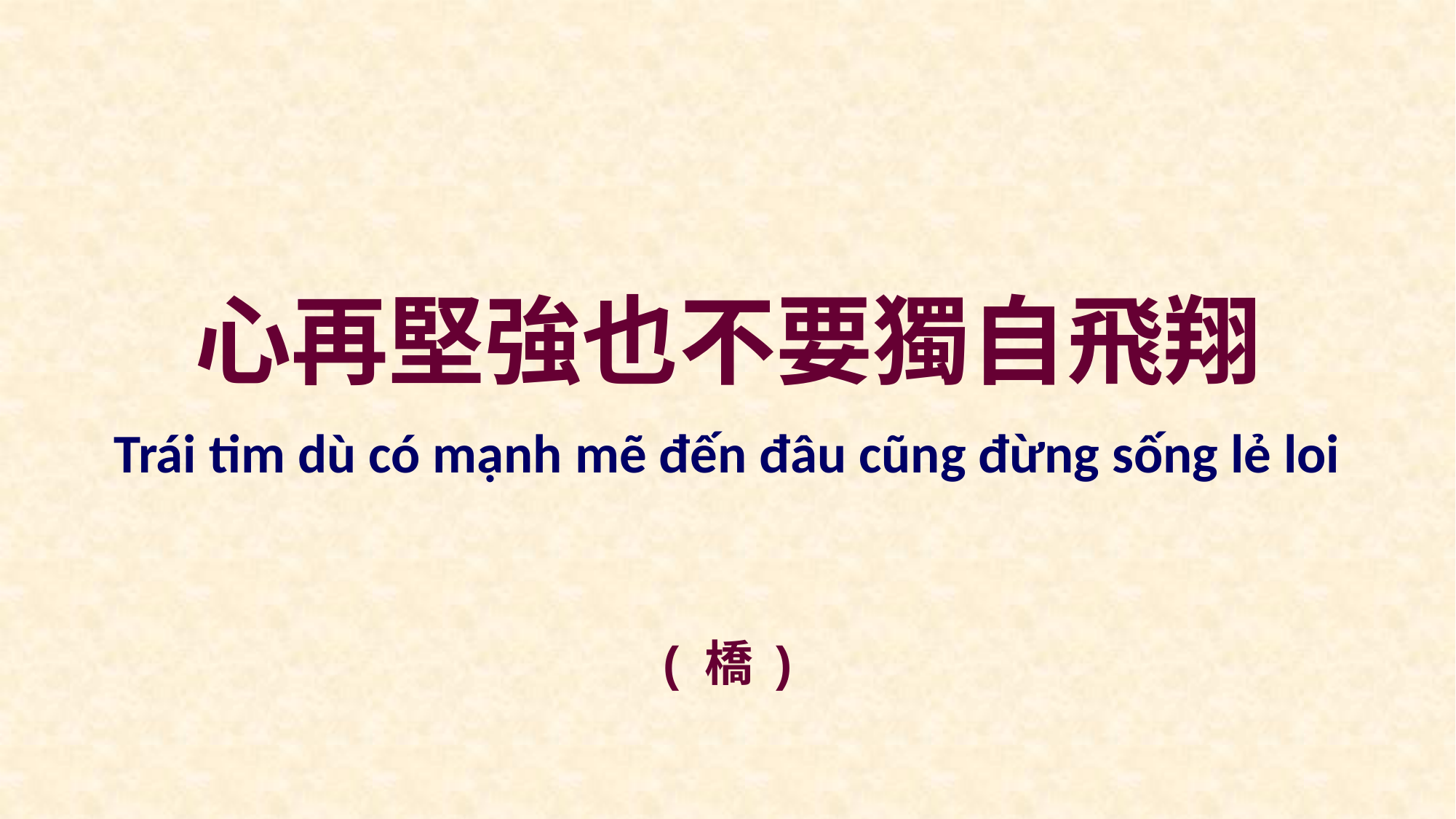

心再堅強也不要獨自飛翔
Trái tim dù có mạnh mẽ đến đâu cũng đừng sống lẻ loi
( 橋 )